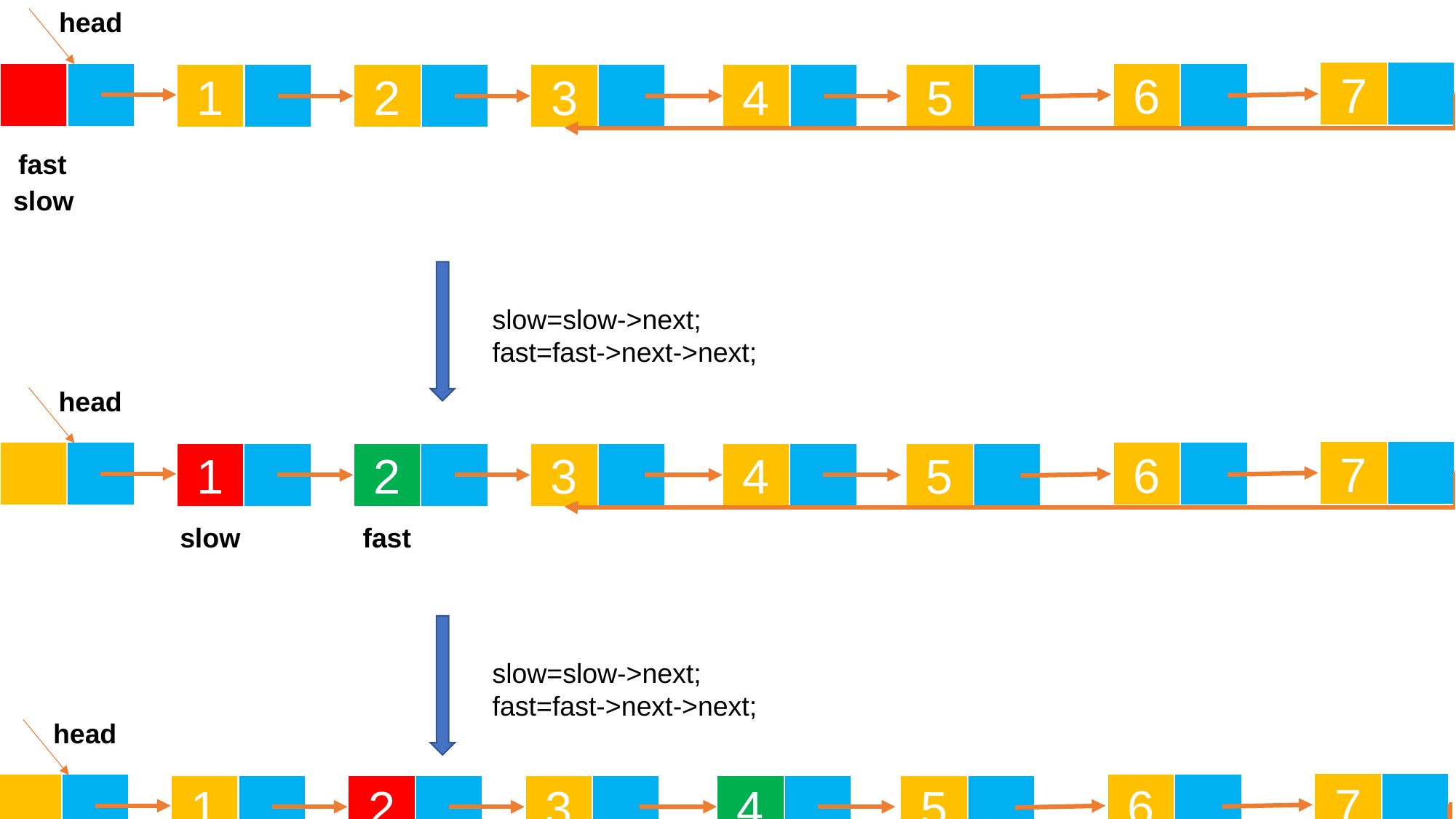

head
7

单链表
6

1

2

3

4

5

fast
slow

slow=slow->next;
fast=fast->next->next;
head
7

单链表

6

1

2

3

4

5

slow
fast

slow=slow->next;
fast=fast->next->next;
head
7

单链表

6

1

2

3

4

5

slow
fast

slow=slow->next;
fast=fast->next->next;
head
7

单链表

6

1

2

3

4

5

slow
fast

slow=slow->next;
fast=fast->next->next;
head
7

单链表
6

1

2

3

4

5

slow
fast

slow=slow->next;
fast=fast->next->next;
head
7

单链表

6

1

2

3

4

5

slow
fast

此时 slow=fast，即在环中相遇了。